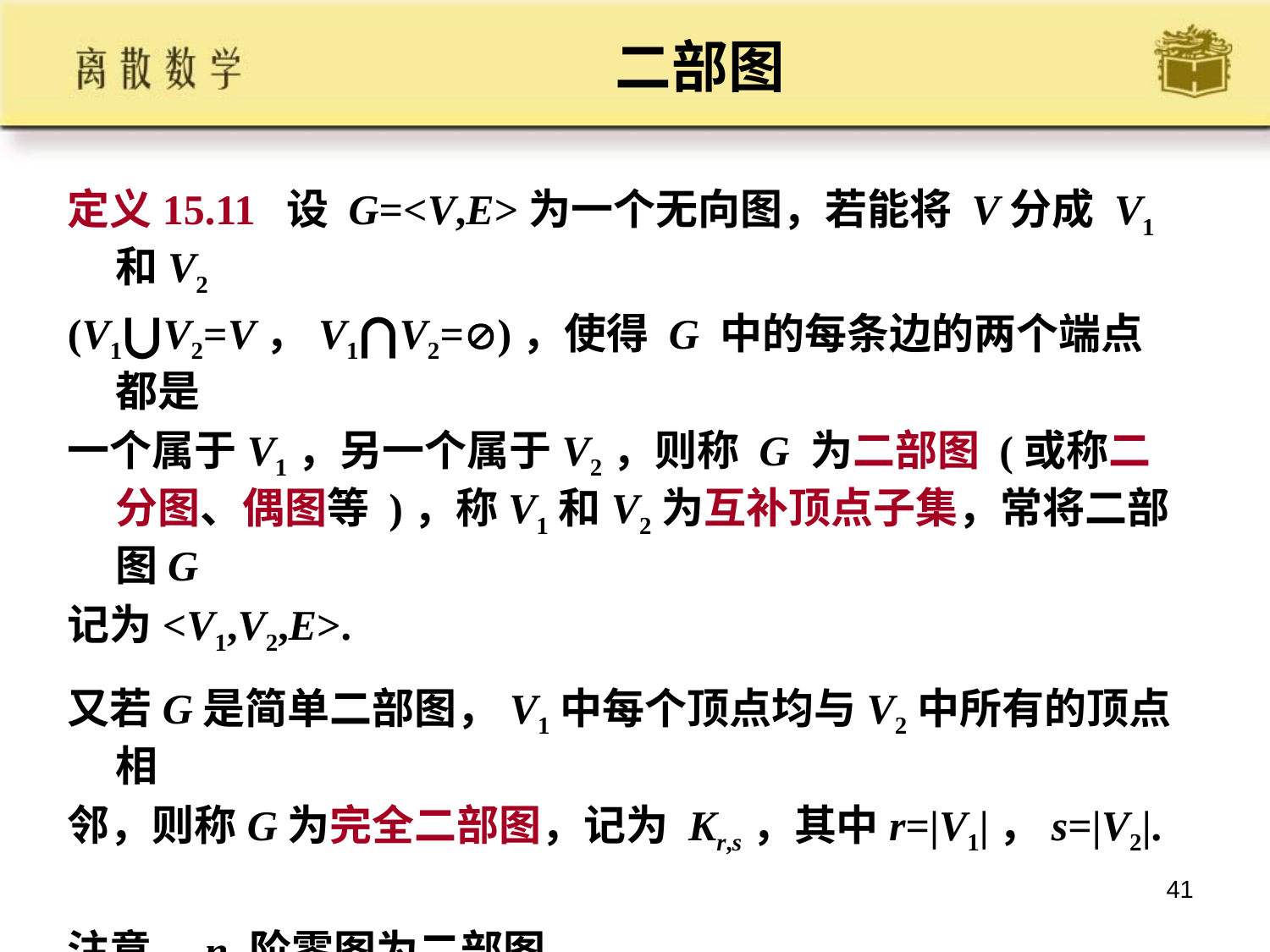

# 二部图
定义15.11  设 G=<V,E>为一个无向图，若能将 V分成 V1和V2
(V1⋃V2=V，V1⋂V2=∅)，使得 G 中的每条边的两个端点都是
一个属于V1，另一个属于V2，则称 G 为二部图 (或称二分图、偶图等 )，称V1和V2为互补顶点子集，常将二部图G
记为<V1,V2,E>.
又若G是简单二部图，V1中每个顶点均与V2中所有的顶点相
邻，则称G为完全二部图，记为 Kr,s，其中r=|V1|，s=|V2|.

注意，n 阶零图为二部图.
41